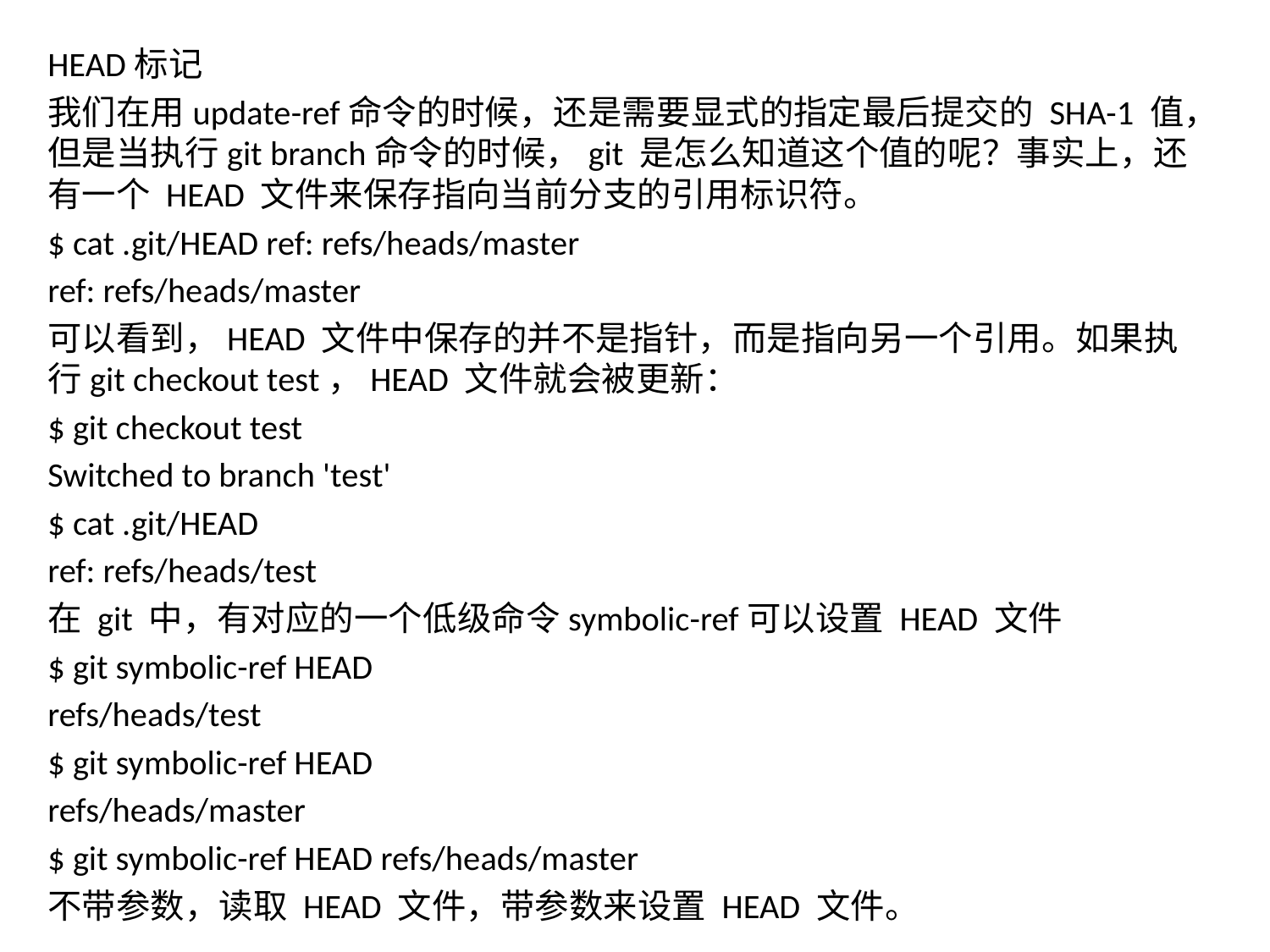

HEAD标记
我们在用update-ref命令的时候，还是需要显式的指定最后提交的 SHA-1 值，但是当执行git branch命令的时候，git 是怎么知道这个值的呢？事实上，还有一个 HEAD 文件来保存指向当前分支的引用标识符。
$ cat .git/HEAD ref: refs/heads/master
ref: refs/heads/master
可以看到，HEAD 文件中保存的并不是指针，而是指向另一个引用。如果执行git checkout test，HEAD 文件就会被更新：
$ git checkout test
Switched to branch 'test'
$ cat .git/HEAD
ref: refs/heads/test
在 git 中，有对应的一个低级命令symbolic-ref可以设置 HEAD 文件
$ git symbolic-ref HEAD
refs/heads/test
$ git symbolic-ref HEAD
refs/heads/master
$ git symbolic-ref HEAD refs/heads/master
不带参数，读取 HEAD 文件，带参数来设置 HEAD 文件。